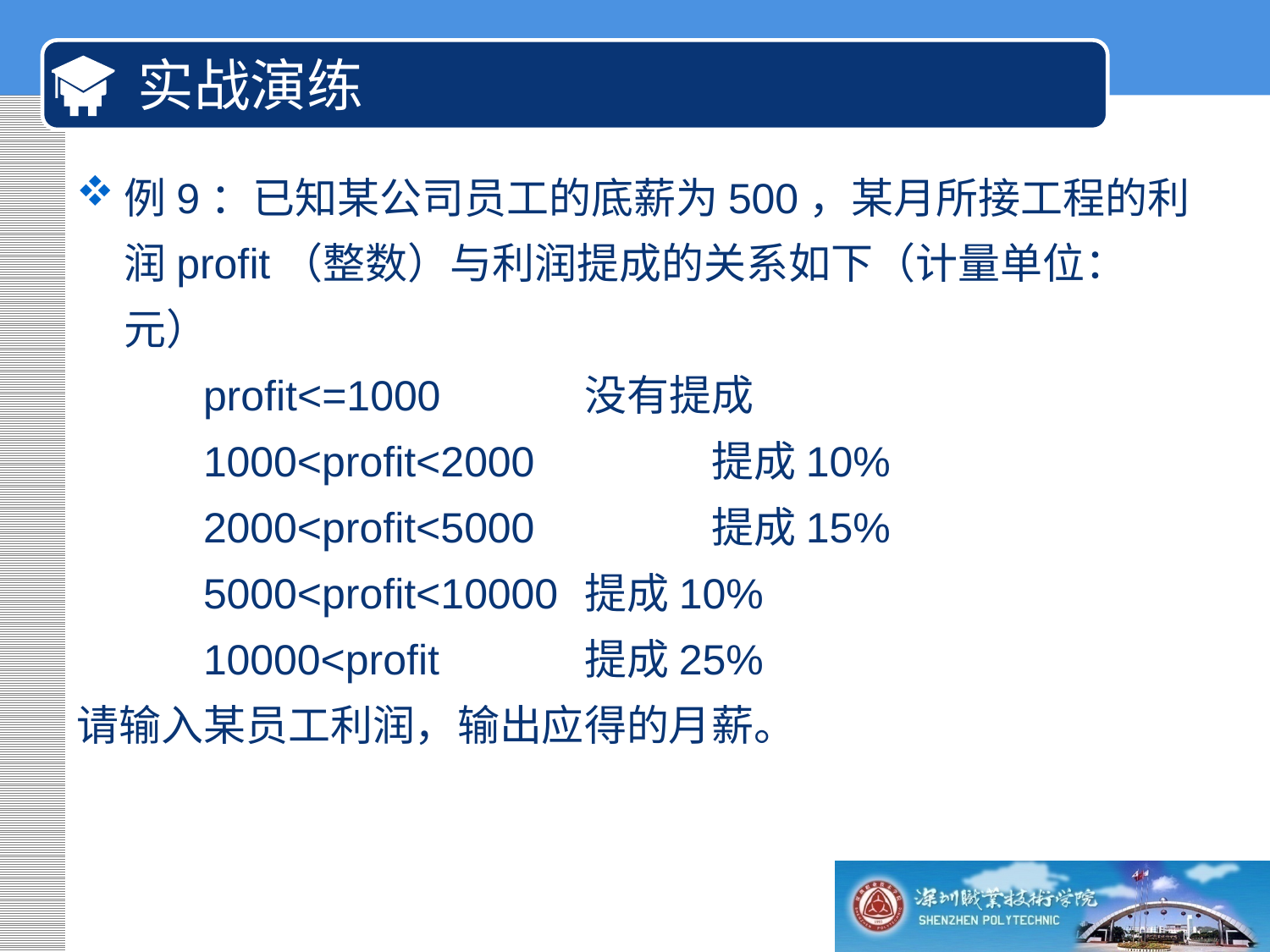

# 实战演练
例9：已知某公司员工的底薪为500，某月所接工程的利润profit（整数）与利润提成的关系如下（计量单位：元）
	profit<=1000		没有提成
	1000<profit<2000		提成10%
	2000<profit<5000		提成15%
	5000<profit<10000	提成10%
	10000<profit		提成25%
请输入某员工利润，输出应得的月薪。